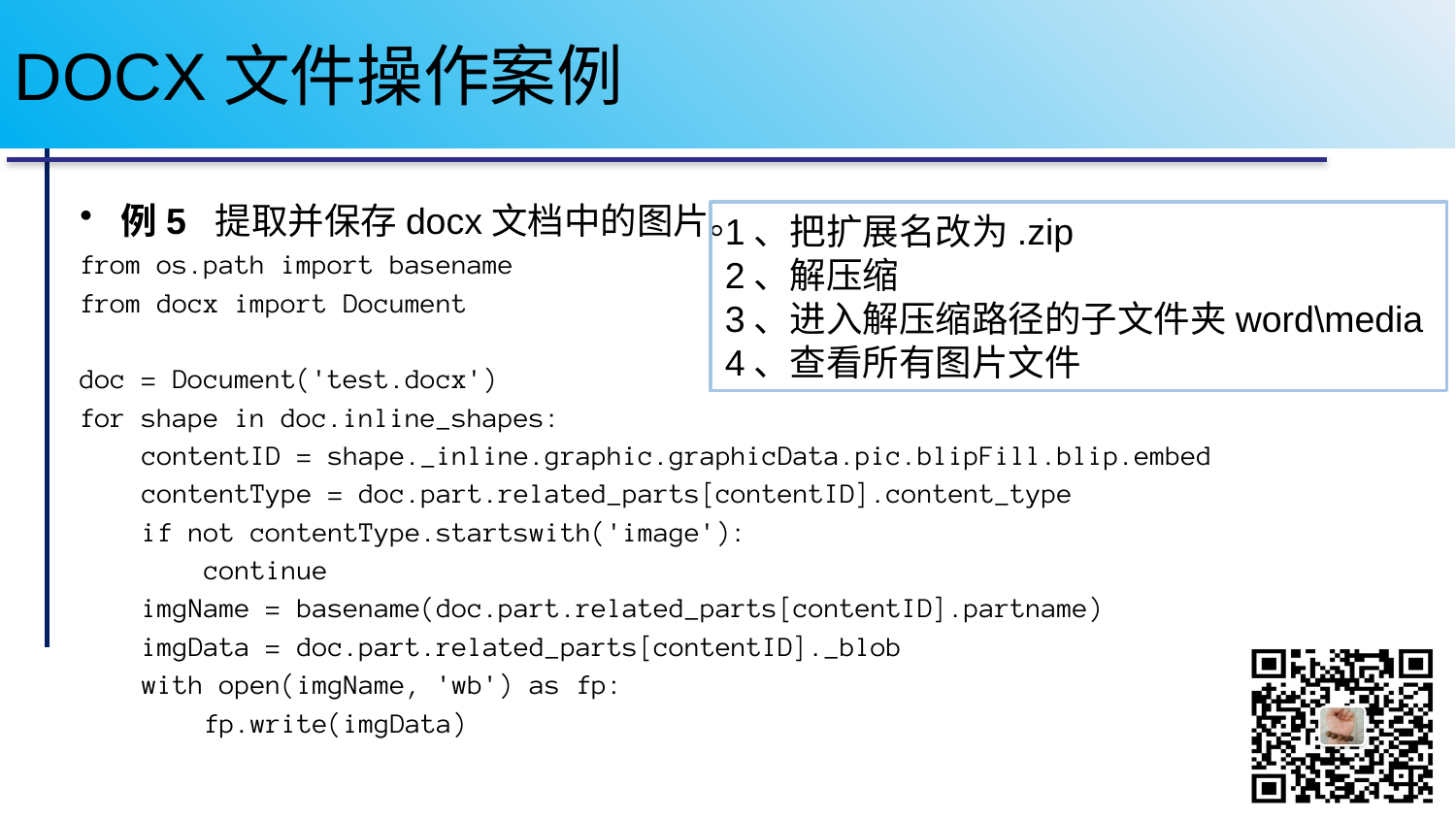

# DOCX文件操作案例
例5  提取并保存docx文档中的图片。
from os.path import basename
from docx import Document

doc = Document('test.docx')
for shape in doc.inline_shapes:
    contentID = shape._inline.graphic.graphicData.pic.blipFill.blip.embed
    contentType = doc.part.related_parts[contentID].content_type
    if not contentType.startswith('image'):
        continue
    imgName = basename(doc.part.related_parts[contentID].partname)
    imgData = doc.part.related_parts[contentID]._blob
    with open(imgName, 'wb') as fp:
        fp.write(imgData)
1、把扩展名改为.zip
2、解压缩
3、进入解压缩路径的子文件夹word\media
4、查看所有图片文件